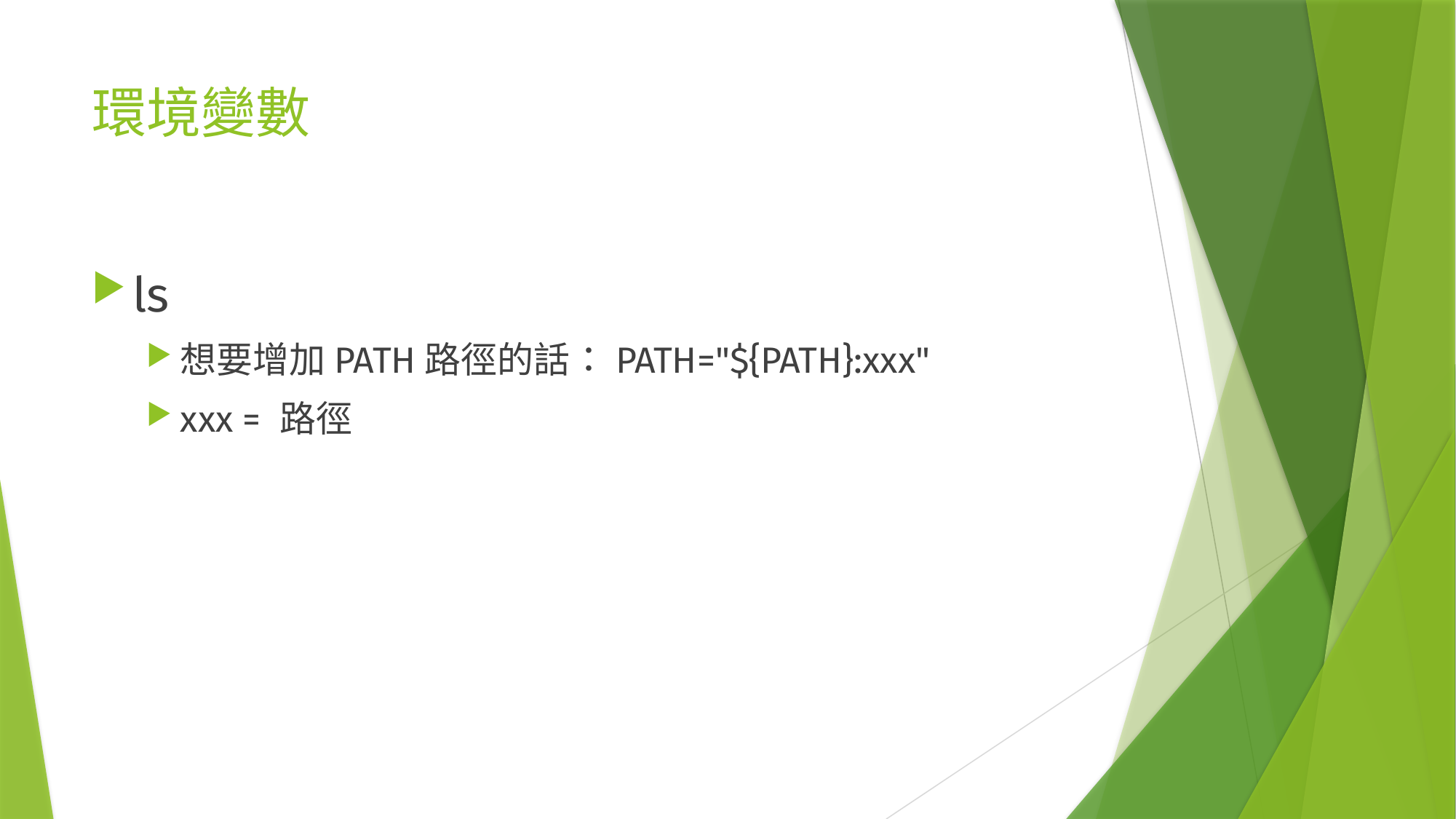

# 環境變數
ls
想要增加PATH路徑的話：PATH="${PATH}:xxx"
xxx = 路徑